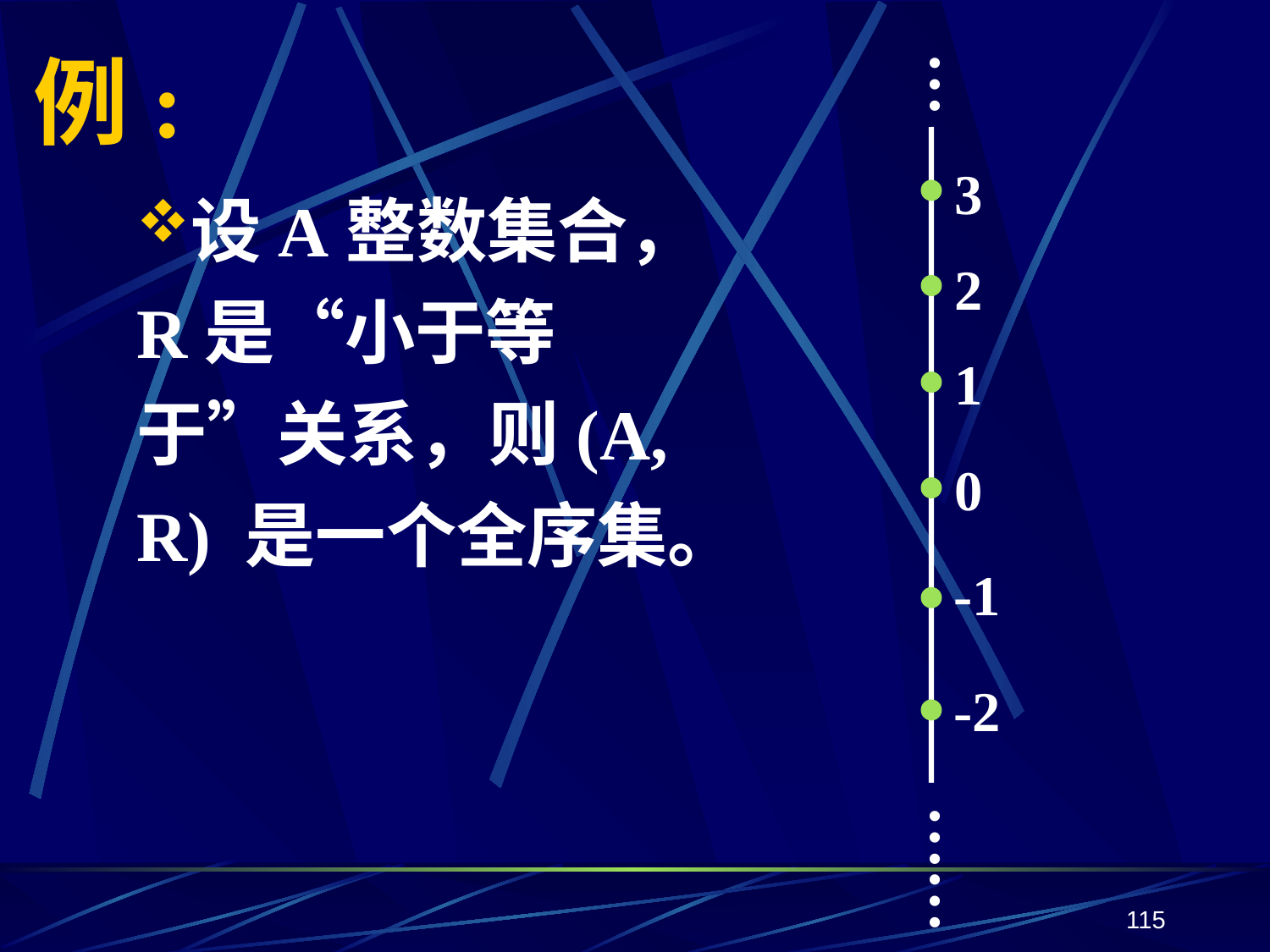

# 例:
…

3

2

1

0

-1

-2

……
设A整数集合，R是“小于等于”关系，则(A, R) 是一个全序集。
115